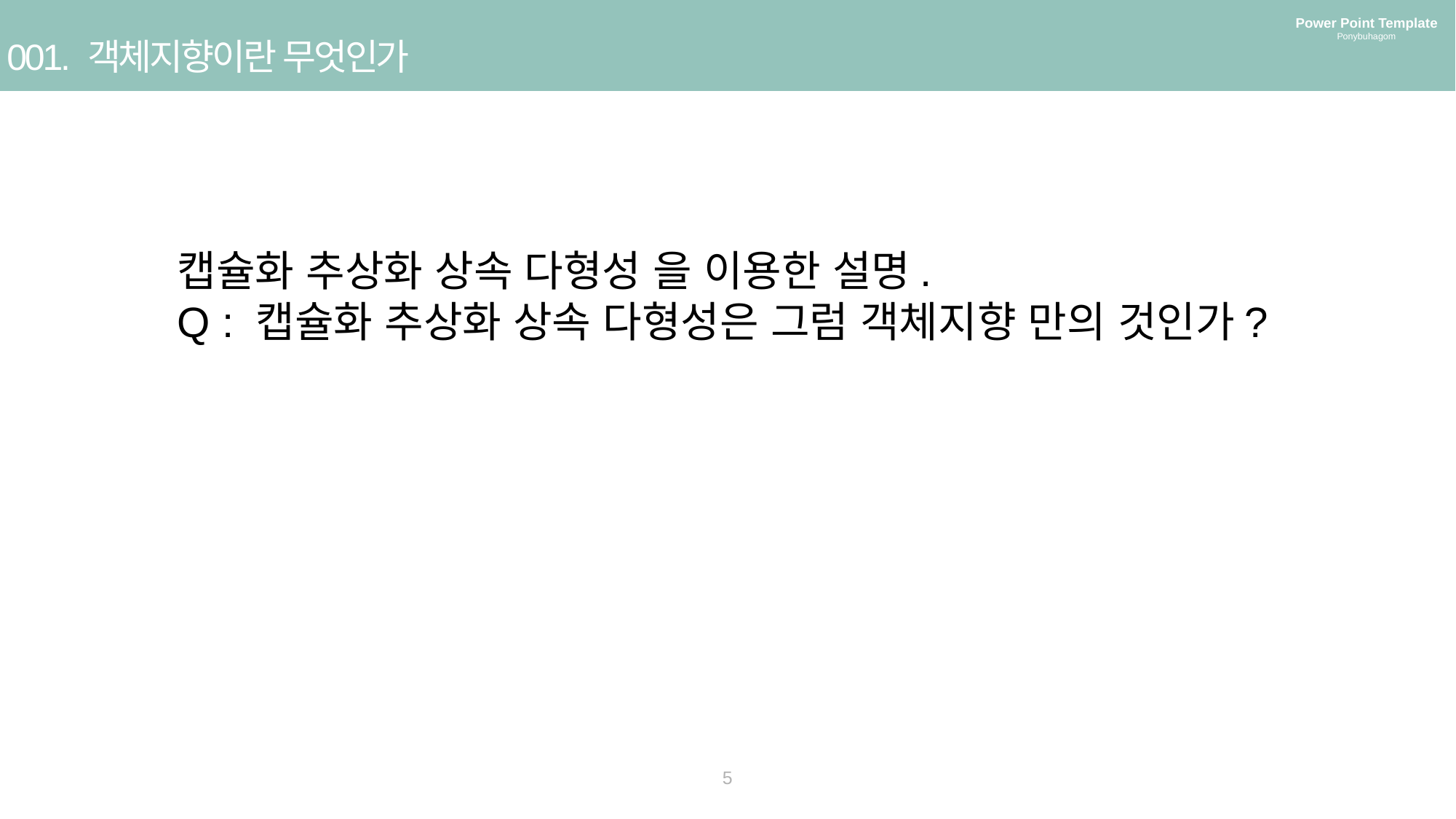

Power Point Template
Ponybuhagom
001. 객체지향이란 무엇인가
캡슐화 추상화 상속 다형성 을 이용한 설명.
Q : 캡슐화 추상화 상속 다형성은 그럼 객체지향 만의 것인가?
5